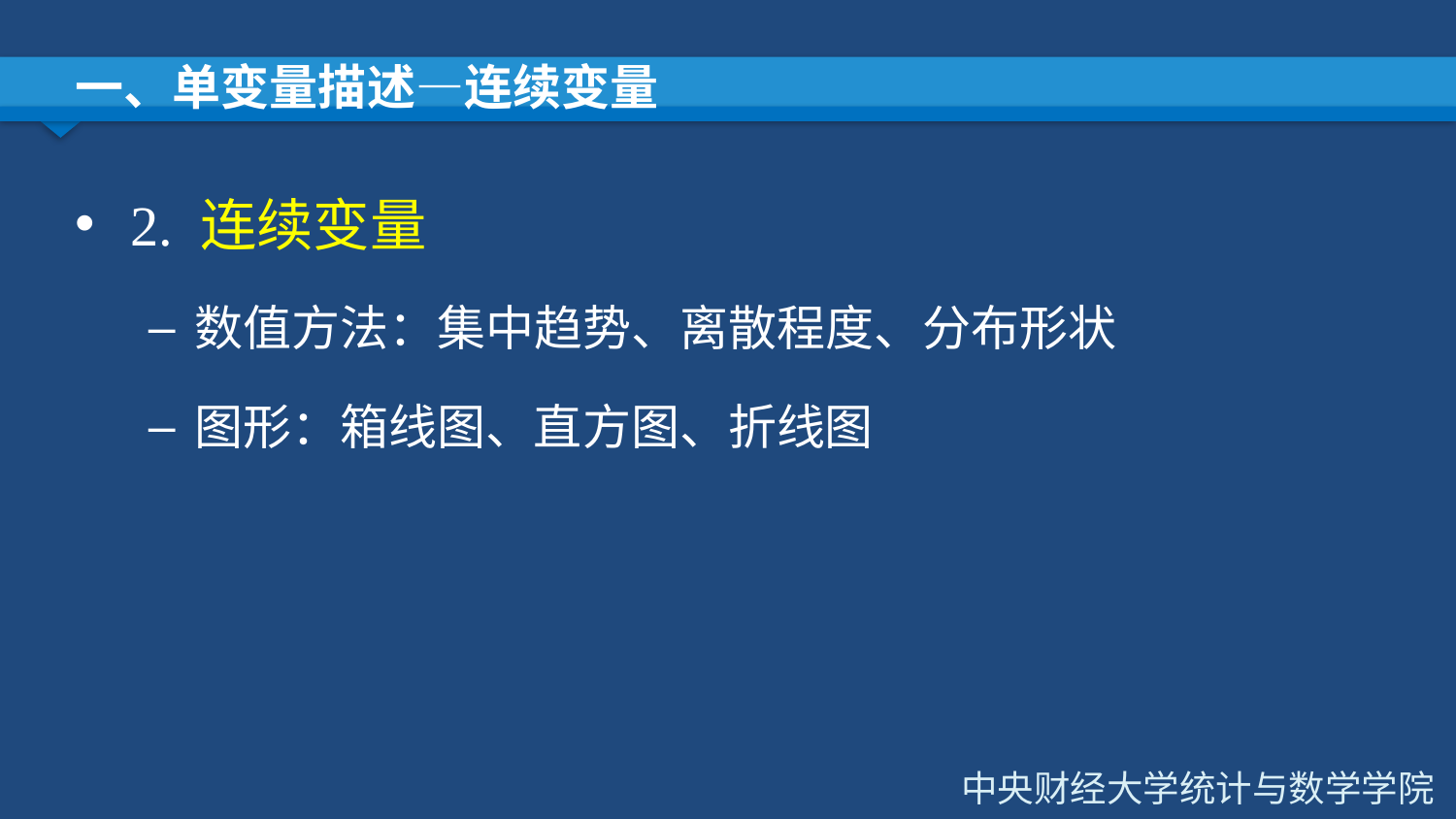

# 一、单变量描述—连续变量
2. 连续变量
数值方法：集中趋势、离散程度、分布形状
图形：箱线图、直方图、折线图